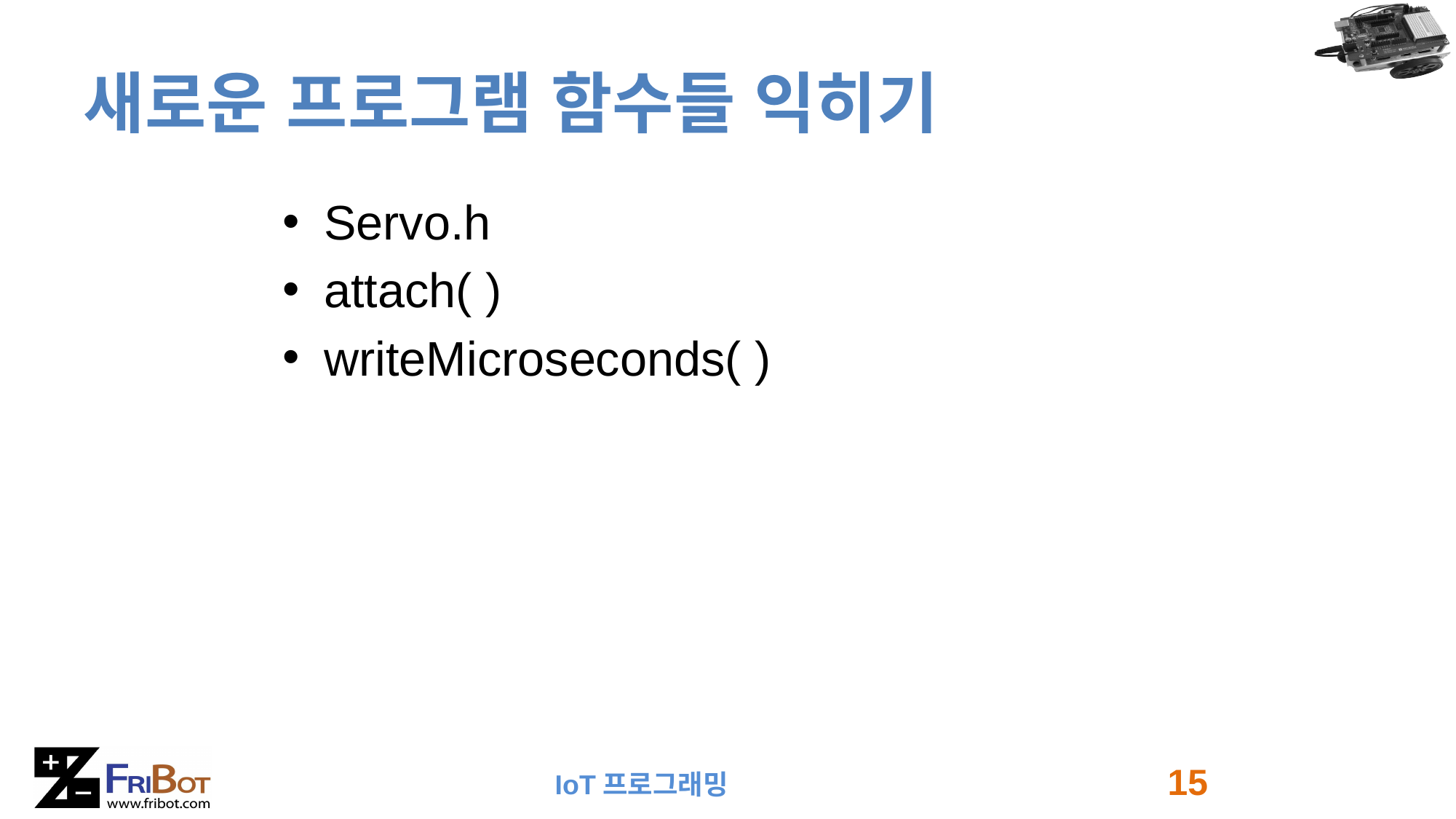

# 새로운 프로그램 함수들 익히기
Servo.h
attach( )
writeMicroseconds( )

15